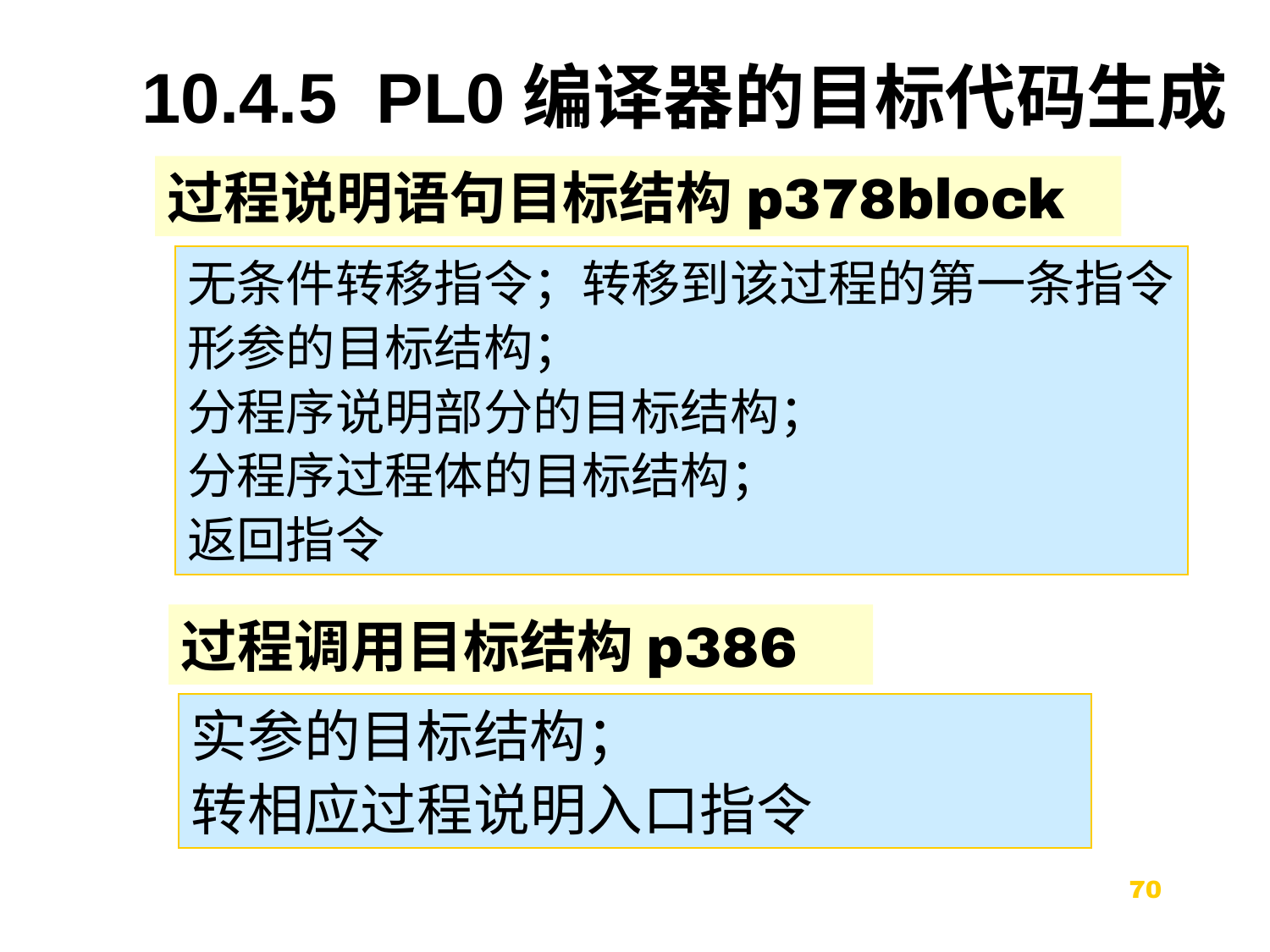

10.4.5  PL0编译器的目标代码生成
过程说明语句目标结构p378block
无条件转移指令；转移到该过程的第一条指令
形参的目标结构；
分程序说明部分的目标结构；
分程序过程体的目标结构；
返回指令
过程调用目标结构p386
实参的目标结构；
转相应过程说明入口指令

70